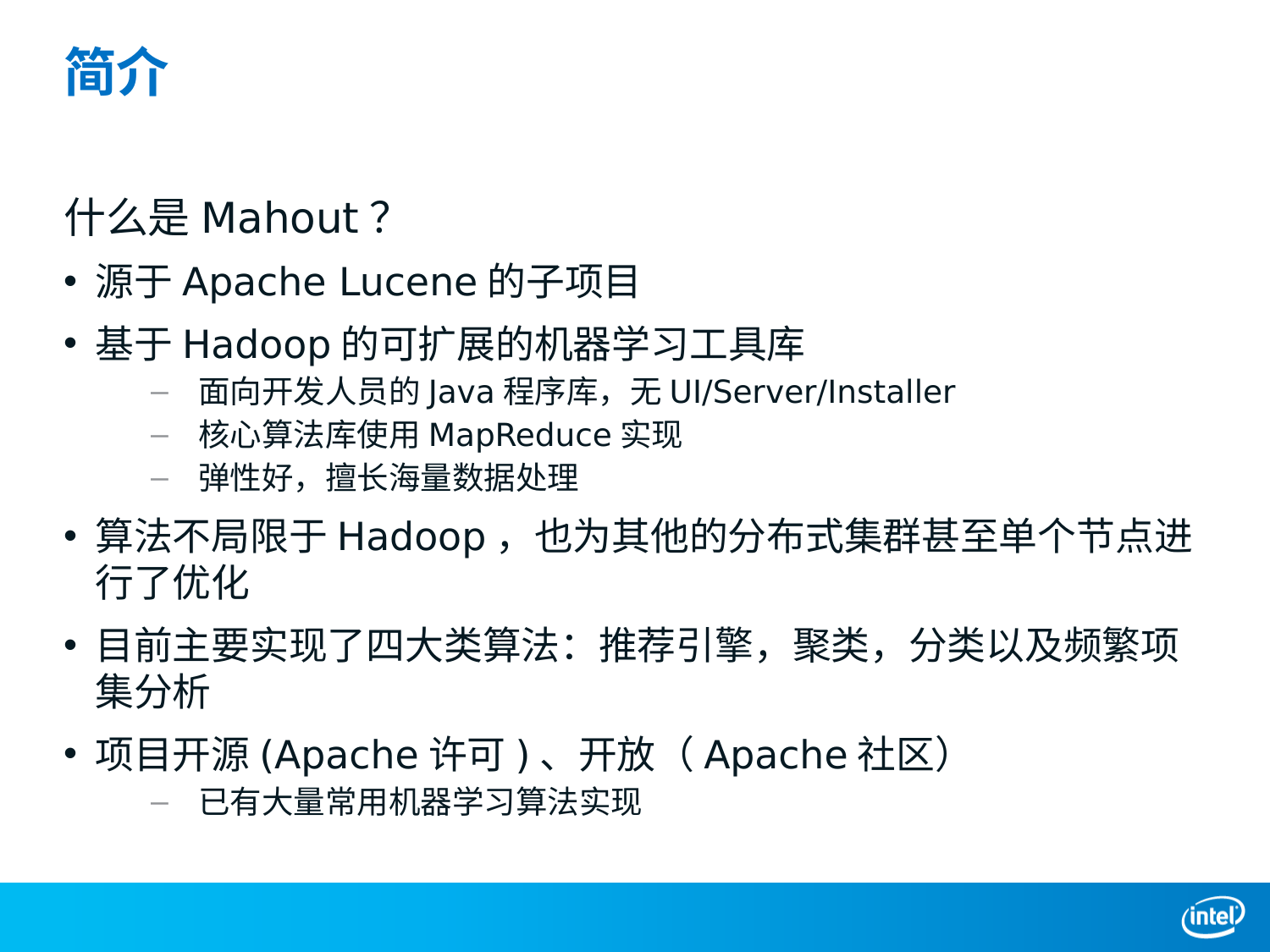

# 简介
什么是Mahout？
源于Apache Lucene的子项目
基于Hadoop的可扩展的机器学习工具库
面向开发人员的Java程序库，无UI/Server/Installer
核心算法库使用MapReduce实现
弹性好，擅长海量数据处理
算法不局限于Hadoop，也为其他的分布式集群甚至单个节点进行了优化
目前主要实现了四大类算法：推荐引擎，聚类，分类以及频繁项集分析
项目开源(Apache许可)、开放（Apache社区）
已有大量常用机器学习算法实现